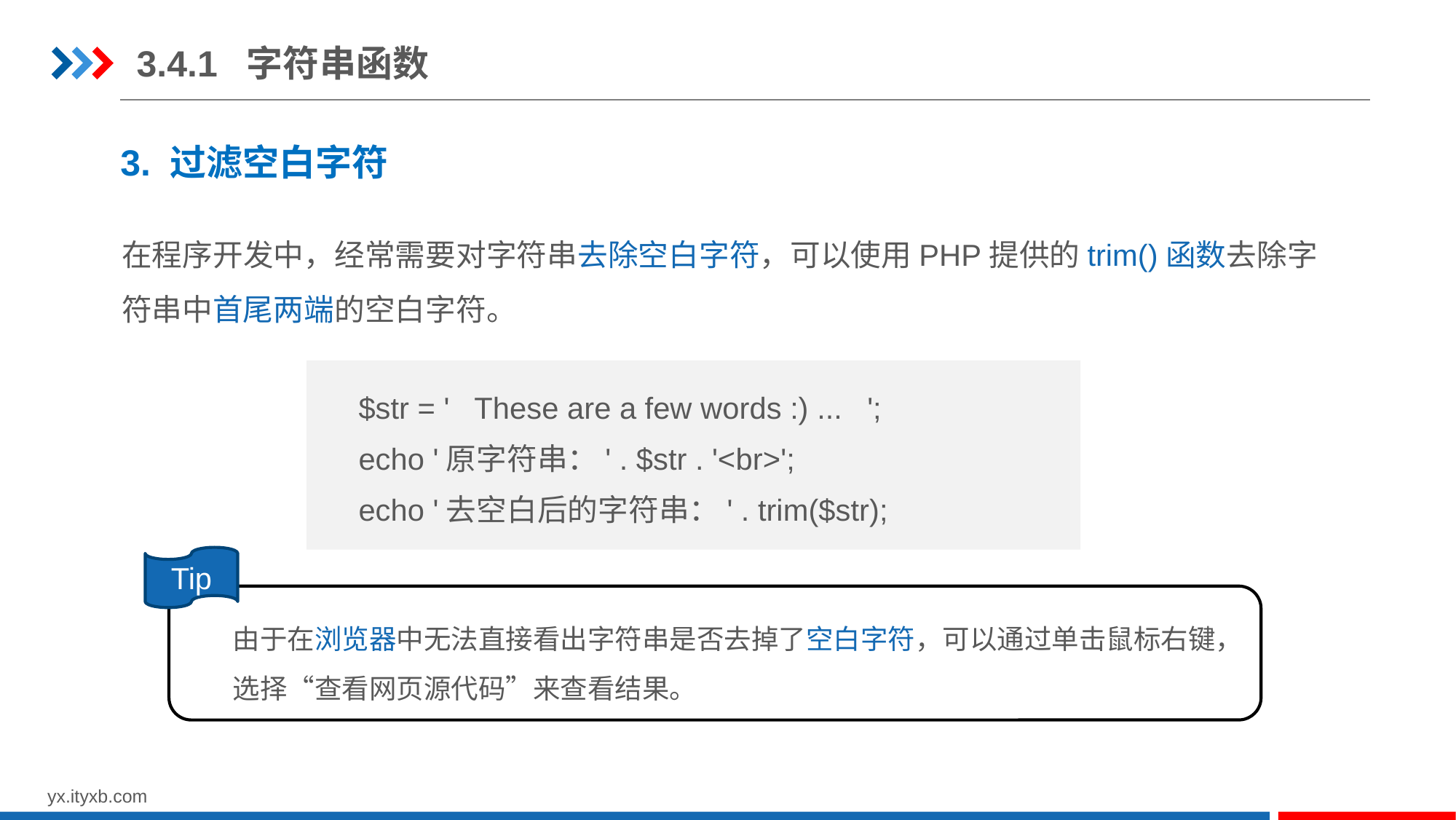

3.4.1  字符串函数
3. 过滤空白字符
在程序开发中，经常需要对字符串去除空白字符，可以使用PHP提供的trim()函数去除字符串中首尾两端的空白字符。

$str = '   These are a few words :) ...   ';
echo '原字符串：' . $str . '<br>';
echo '去空白后的字符串：' . trim($str);
Tip

由于在浏览器中无法直接看出字符串是否去掉了空白字符，可以通过单击鼠标右键，选择“查看网页源代码”来查看结果。